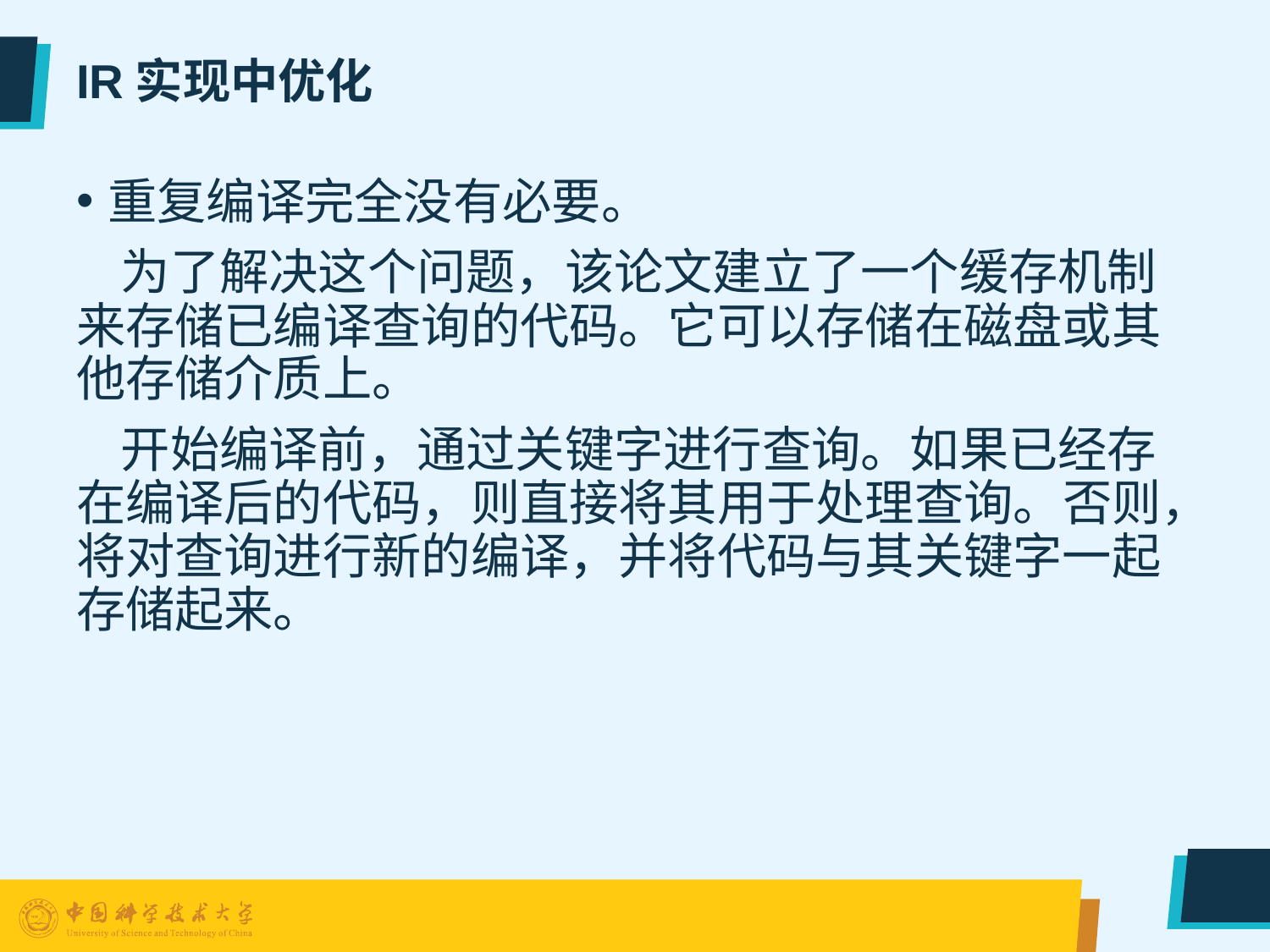

# IR实现中优化
重复编译完全没有必要。
   为了解决这个问题，该论文建立了一个缓存机制来存储已编译查询的代码。它可以存储在磁盘或其他存储介质上。
   开始编译前，通过关键字进行查询。如果已经存在编译后的代码，则直接将其用于处理查询。否则，将对查询进行新的编译，并将代码与其关键字一起存储起来。